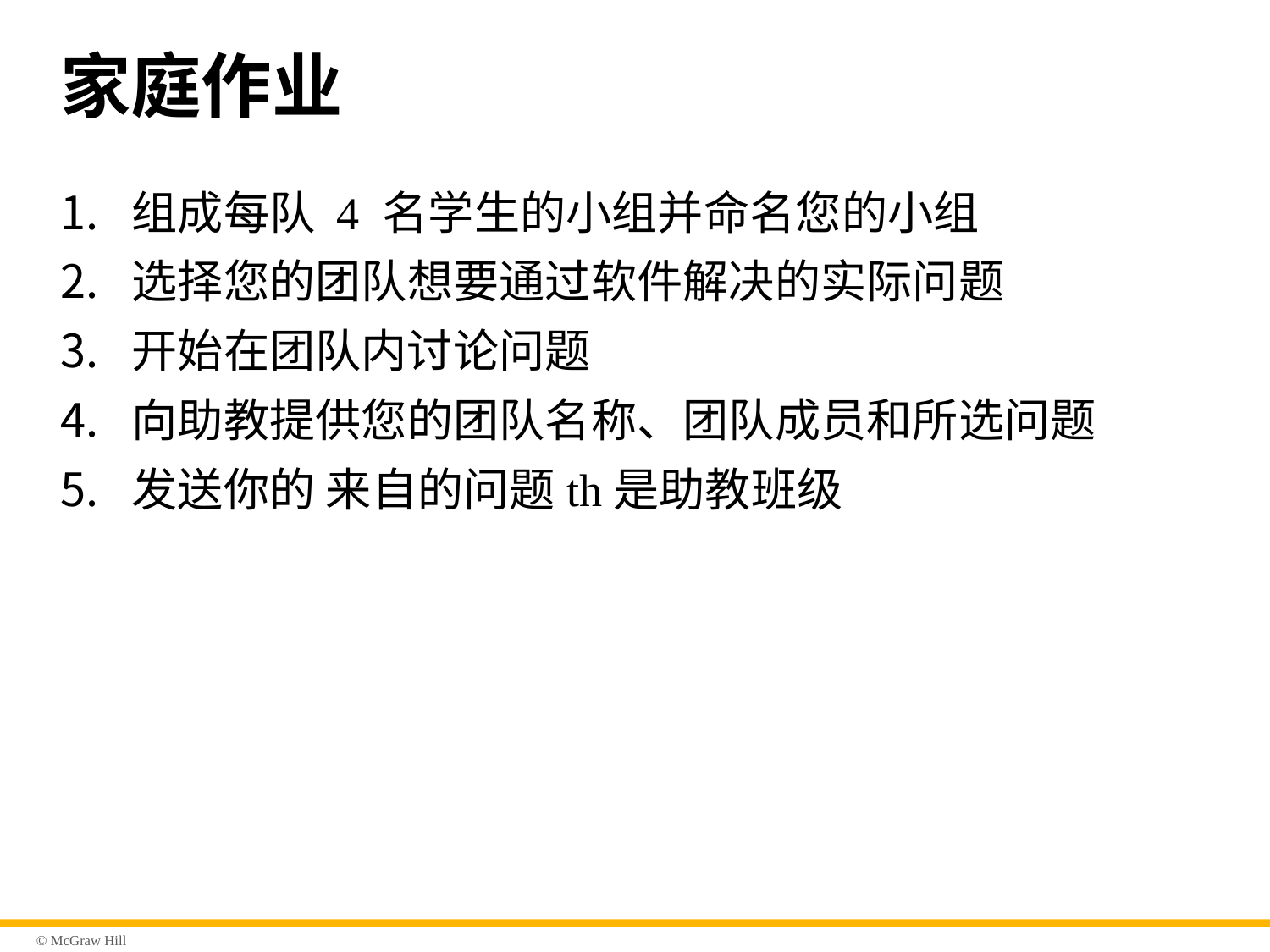

# 家庭作业
组成每队 4 名学生的小组并命名您的小组
选择您的团队想要通过软件解决的实际问题
开始在团队内讨论问题
向助教提供您的团队名称、团队成员和所选问题
发送你的 来自的问题th是助教班级
12